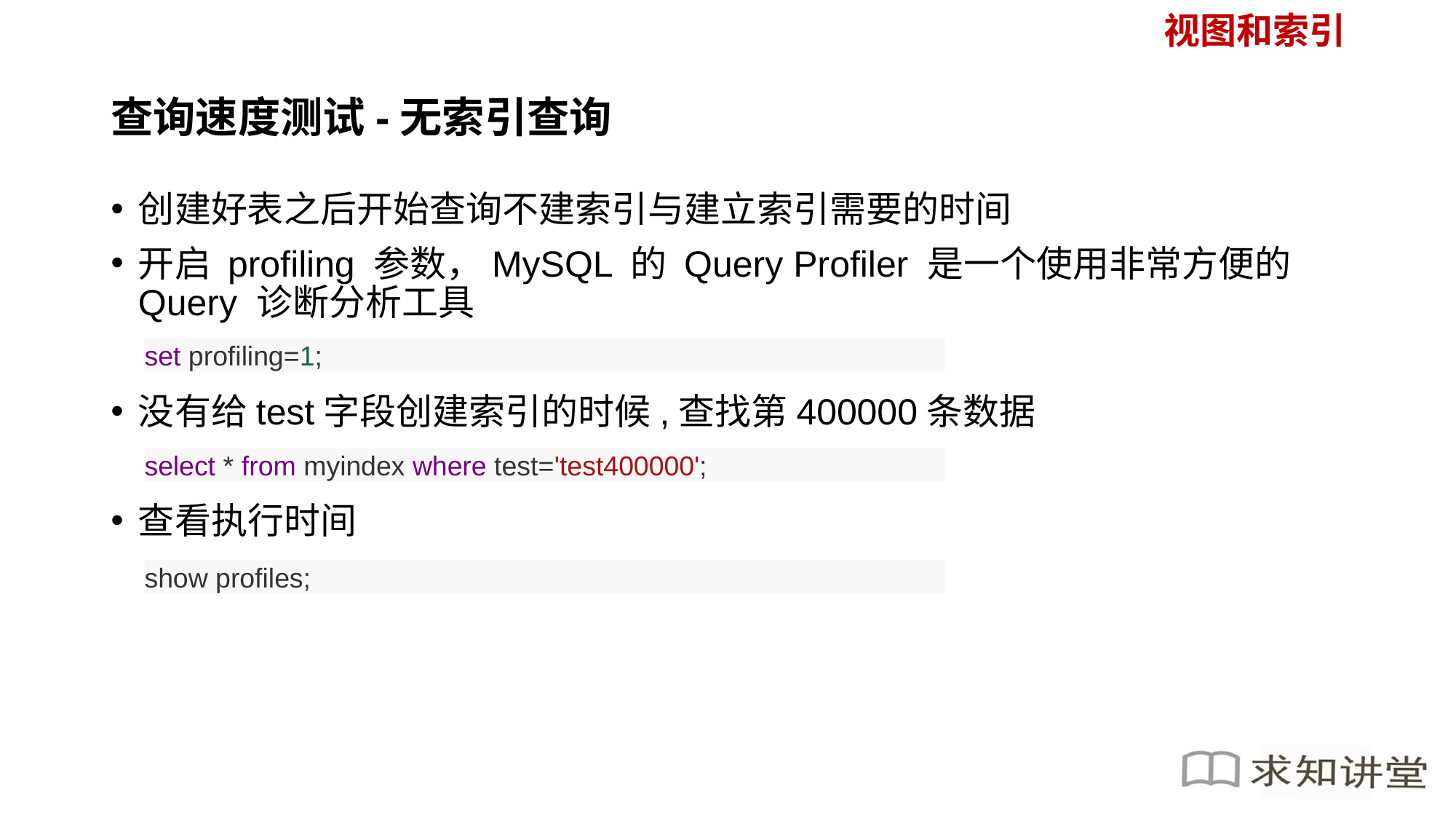

视图和索引
# 查询速度测试-无索引查询
创建好表之后开始查询不建索引与建立索引需要的时间
开启 profiling 参数，MySQL 的 Query Profiler 是一个使用非常方便的 Query 诊断分析工具

没有给test字段创建索引的时候,查找第400000条数据

查看执行时间

set profiling=1;
select * from myindex where test='test400000';
show profiles;